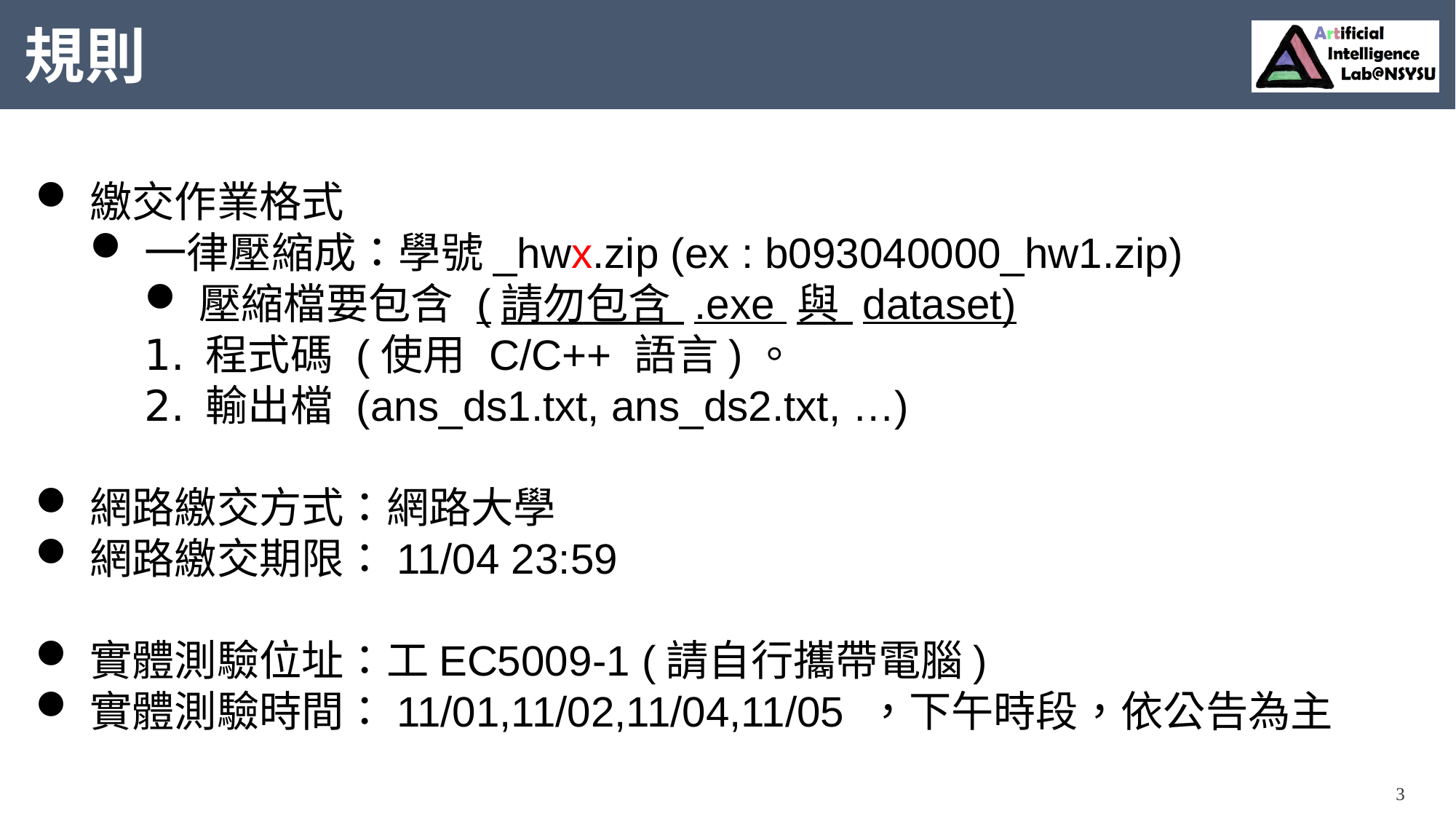

# 規則

繳交作業格式
一律壓縮成：學號_hwx.zip (ex : b093040000_hw1.zip)
壓縮檔要包含 (請勿包含 .exe 與 dataset)
程式碼 (使用 C/C++ 語言)。
輸出檔 (ans_ds1.txt, ans_ds2.txt, …)

網路繳交方式：網路大學
網路繳交期限：11/04 23:59

實體測驗位址：工EC5009-1 (請自行攜帶電腦)
實體測驗時間：11/01,11/02,11/04,11/05 ，下午時段，依公告為主
3